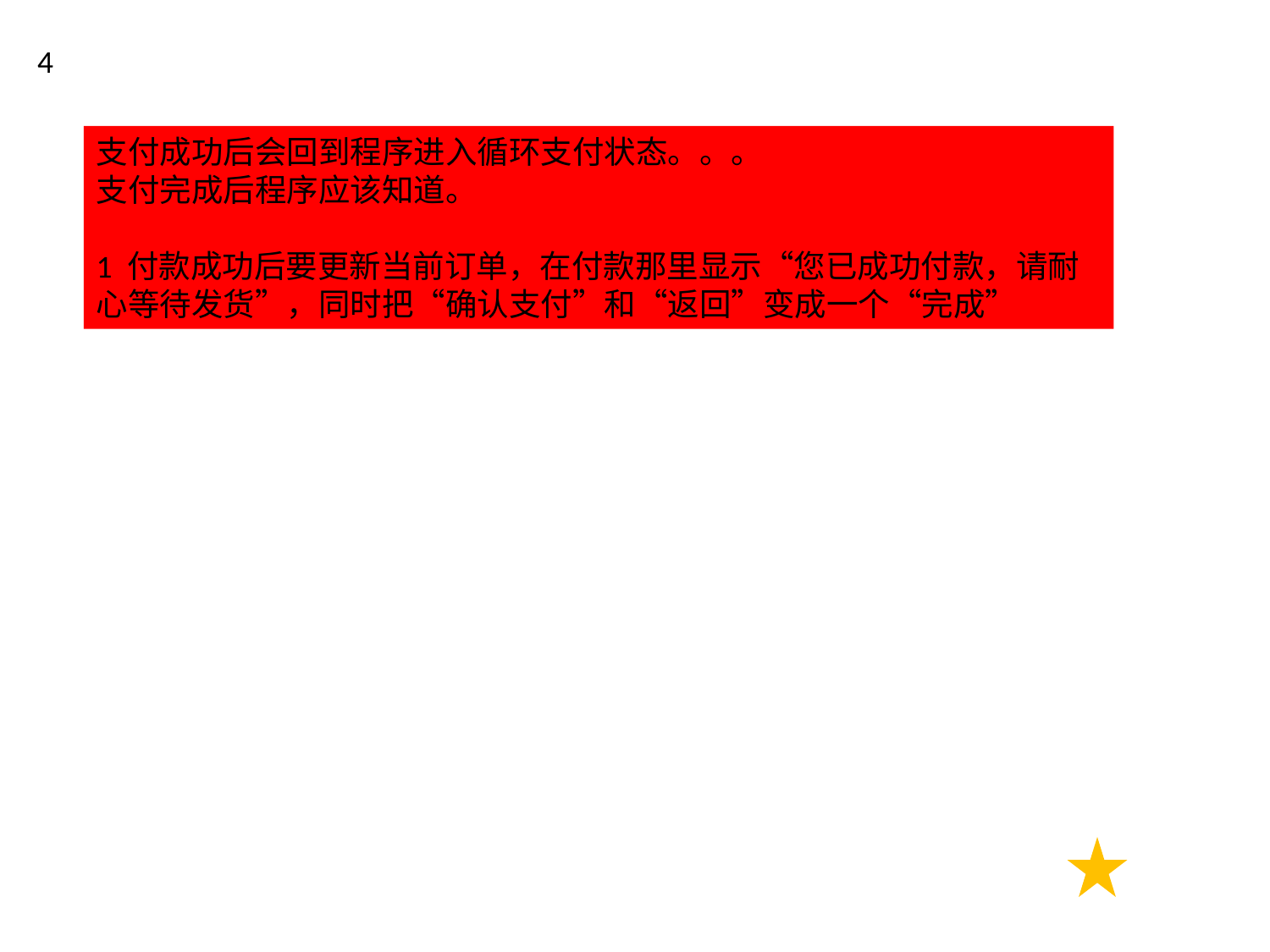

4
支付成功后会回到程序进入循环支付状态。。。
支付完成后程序应该知道。

1 付款成功后要更新当前订单，在付款那里显示“您已成功付款，请耐心等待发货”，同时把“确认支付”和“返回”变成一个“完成”